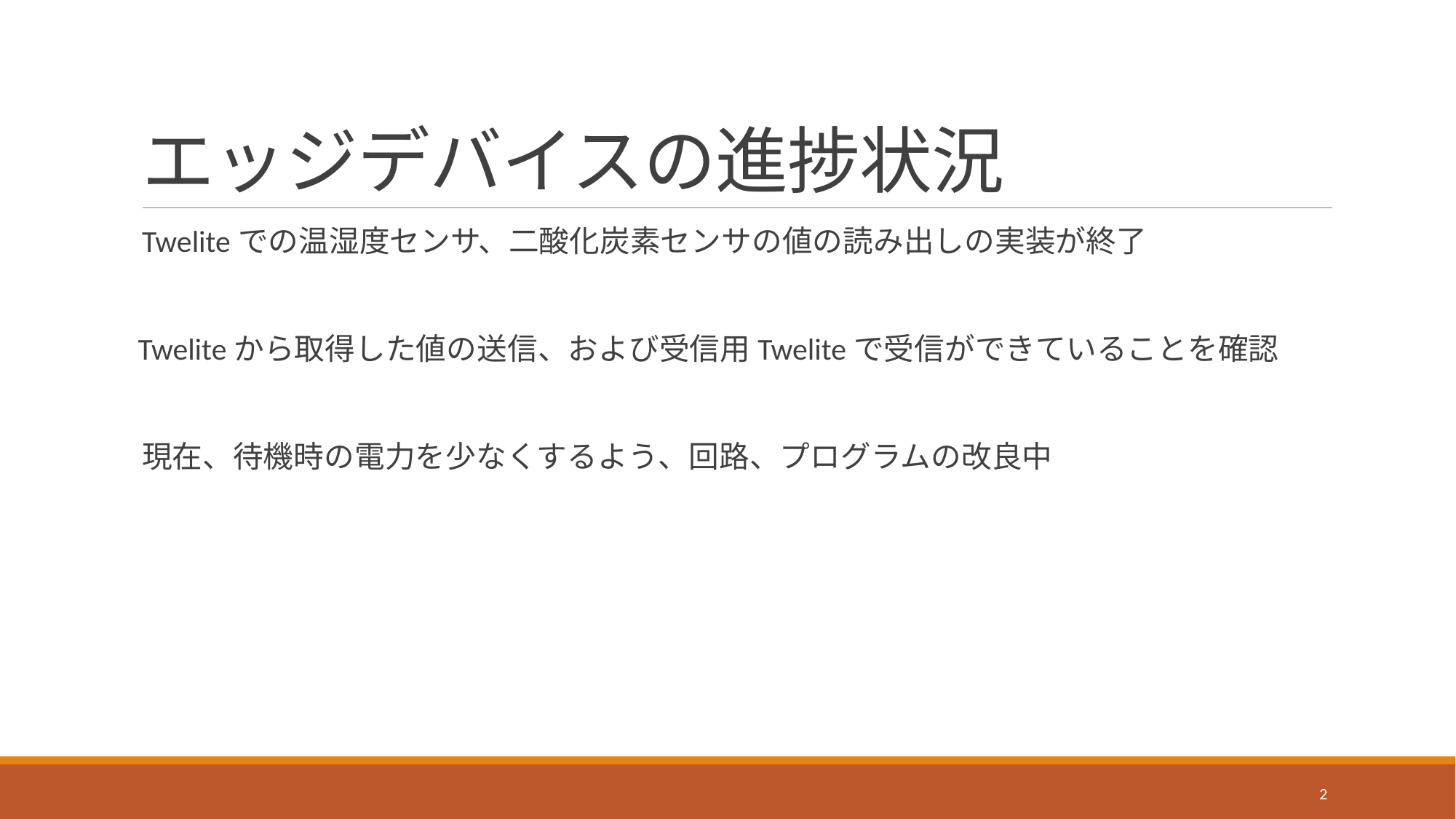

# エッジデバイスの進捗状況
Tweliteでの温湿度センサ、二酸化炭素センサの値の読み出しの実装が終了

 Tweliteから取得した値の送信、および受信用Tweliteで受信ができていることを確認

現在、待機時の電力を少なくするよう、回路、プログラムの改良中
2